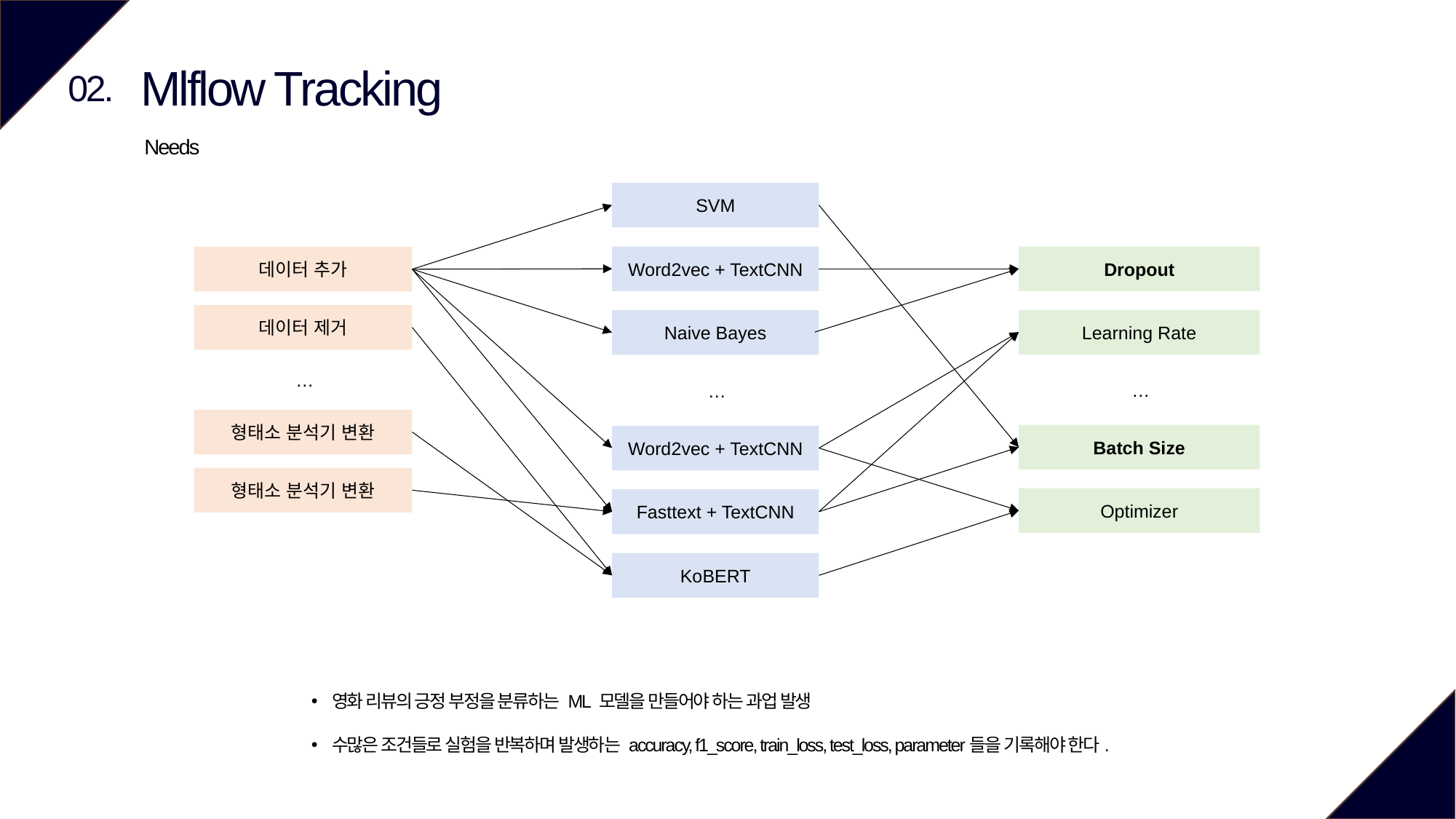

Mlflow Tracking
02.
Needs
SVM
Word2vec + TextCNN
Naive Bayes
…
Word2vec + TextCNN
Fasttext + TextCNN
KoBERT
Dropout
Learning Rate
…
Batch Size
Optimizer
데이터 추가
데이터 제거
…
형태소 분석기 변환
형태소 분석기 변환
영화 리뷰의 긍정 부정을 분류하는 ML 모델을 만들어야 하는 과업 발생
수많은 조건들로 실험을 반복하며 발생하는 accuracy, f1_score, train_loss, test_loss, parameter들을 기록해야 한다.